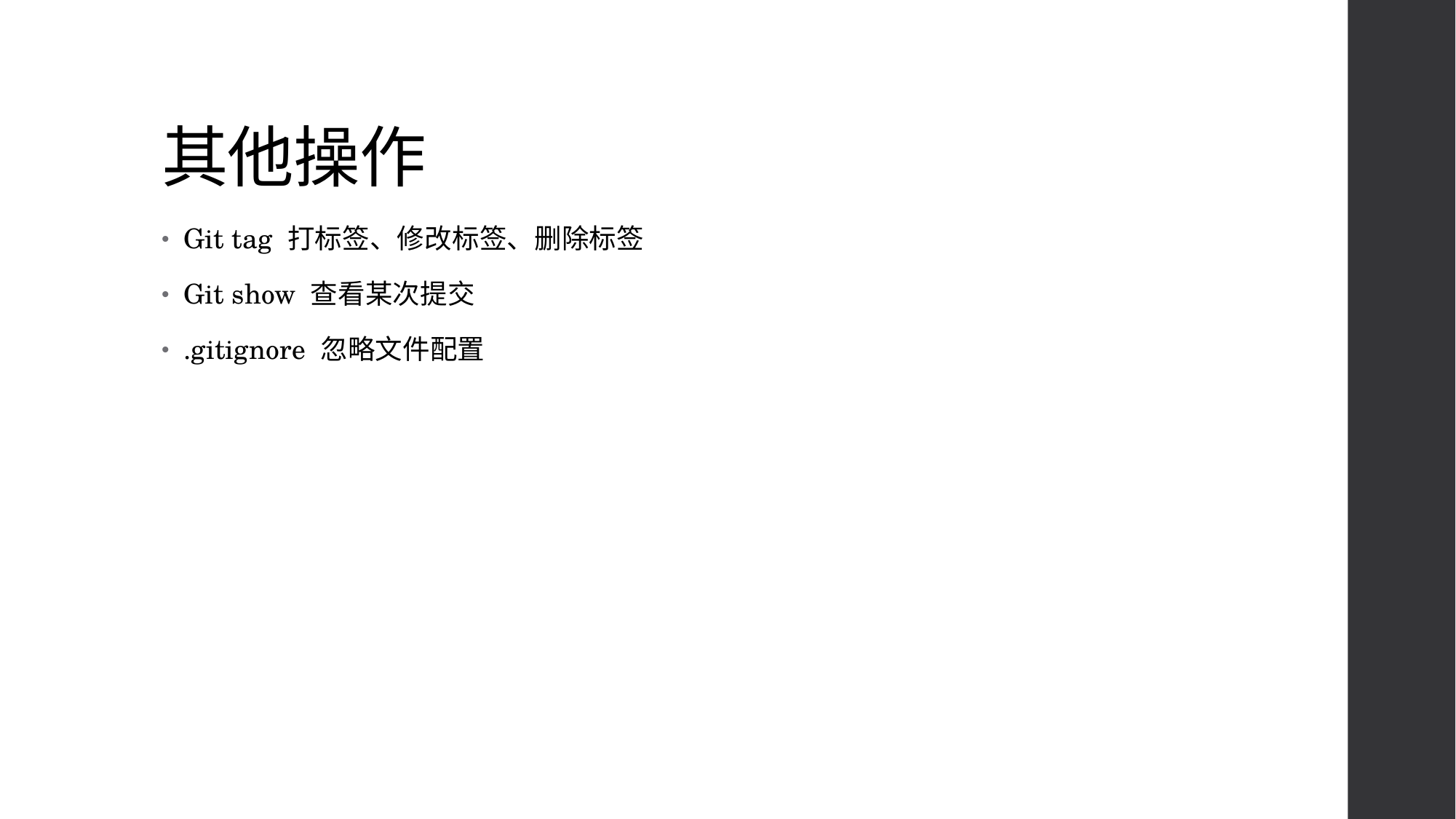

# 其他操作
Git tag 打标签、修改标签、删除标签
Git show 查看某次提交
.gitignore 忽略文件配置